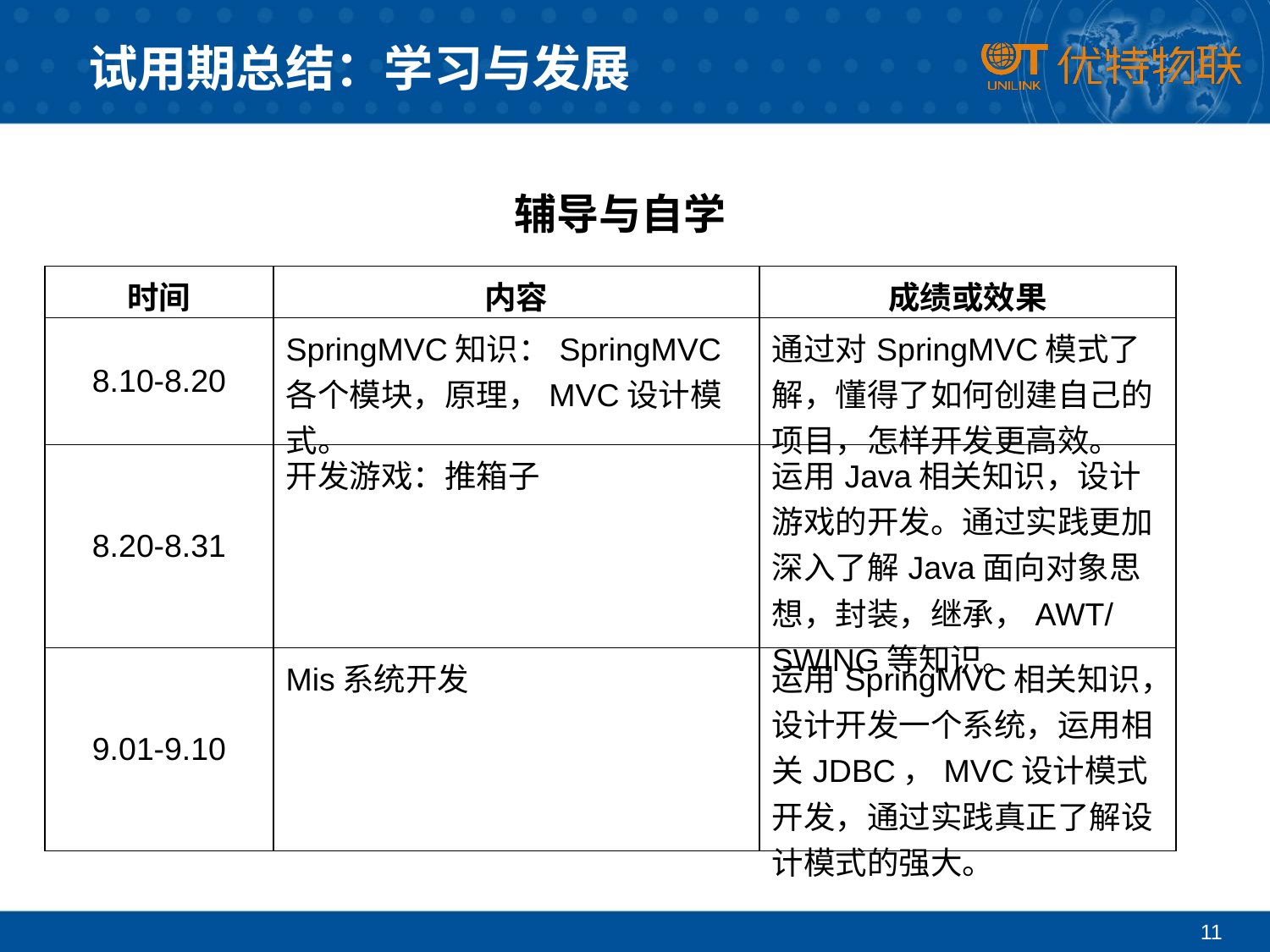

# 试用期总结：学习与发展
辅导与自学
| 时间 | 内容 | 成绩或效果 |
| --- | --- | --- |
| 8.10-8.20 | SpringMVC知识：SpringMVC各个模块，原理，MVC设计模式。 | 通过对SpringMVC模式了解，懂得了如何创建自己的项目，怎样开发更高效。 |
| 8.20-8.31 | 开发游戏：推箱子 | 运用Java相关知识，设计游戏的开发。通过实践更加深入了解Java面向对象思想，封装，继承，AWT/SWING等知识。 |
| 9.01-9.10 | Mis系统开发 | 运用SpringMVC相关知识，设计开发一个系统，运用相关JDBC，MVC设计模式开发，通过实践真正了解设计模式的强大。 |
11